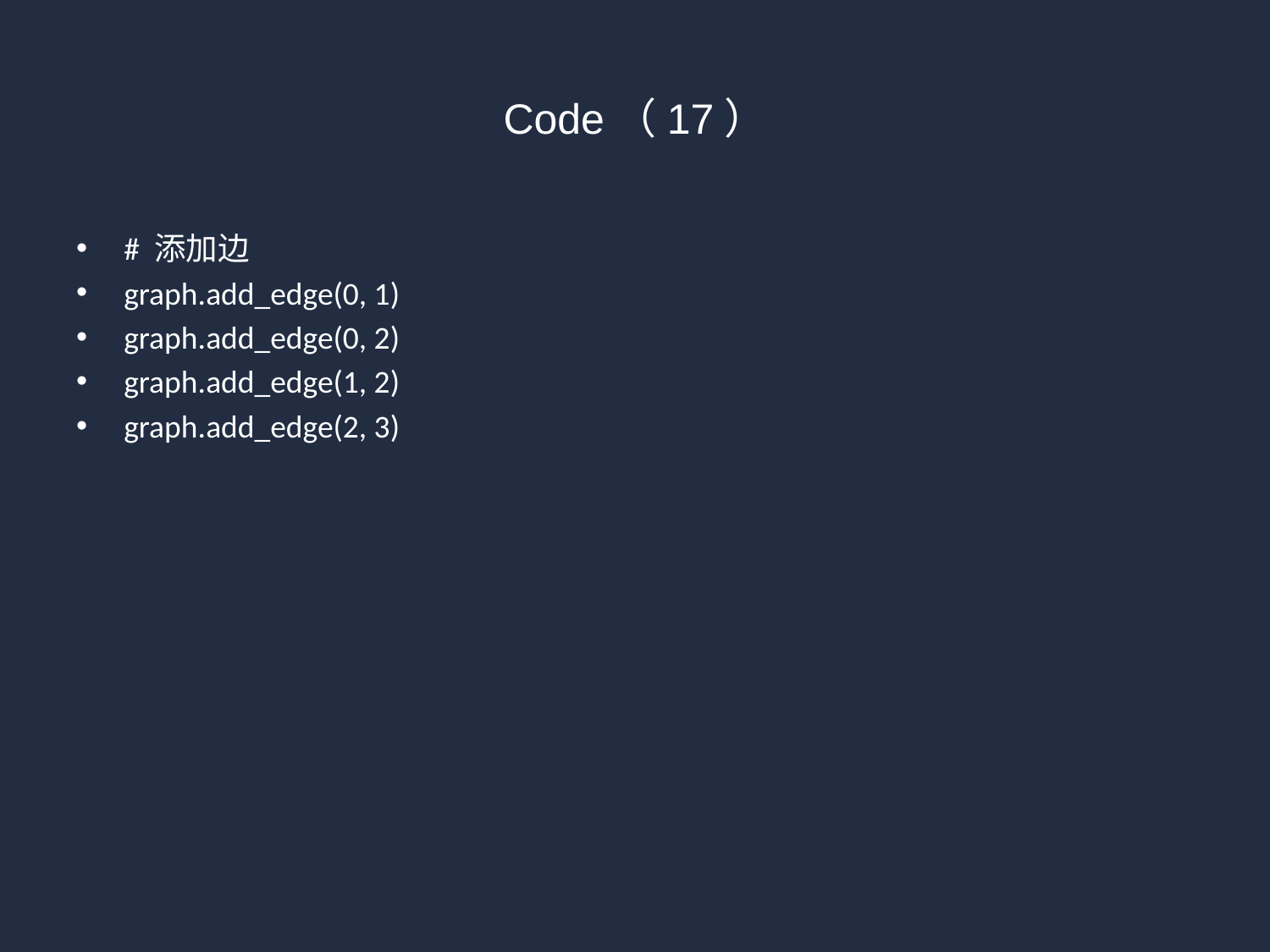

# Code（17）
# 添加边
graph.add_edge(0, 1)
graph.add_edge(0, 2)
graph.add_edge(1, 2)
graph.add_edge(2, 3)